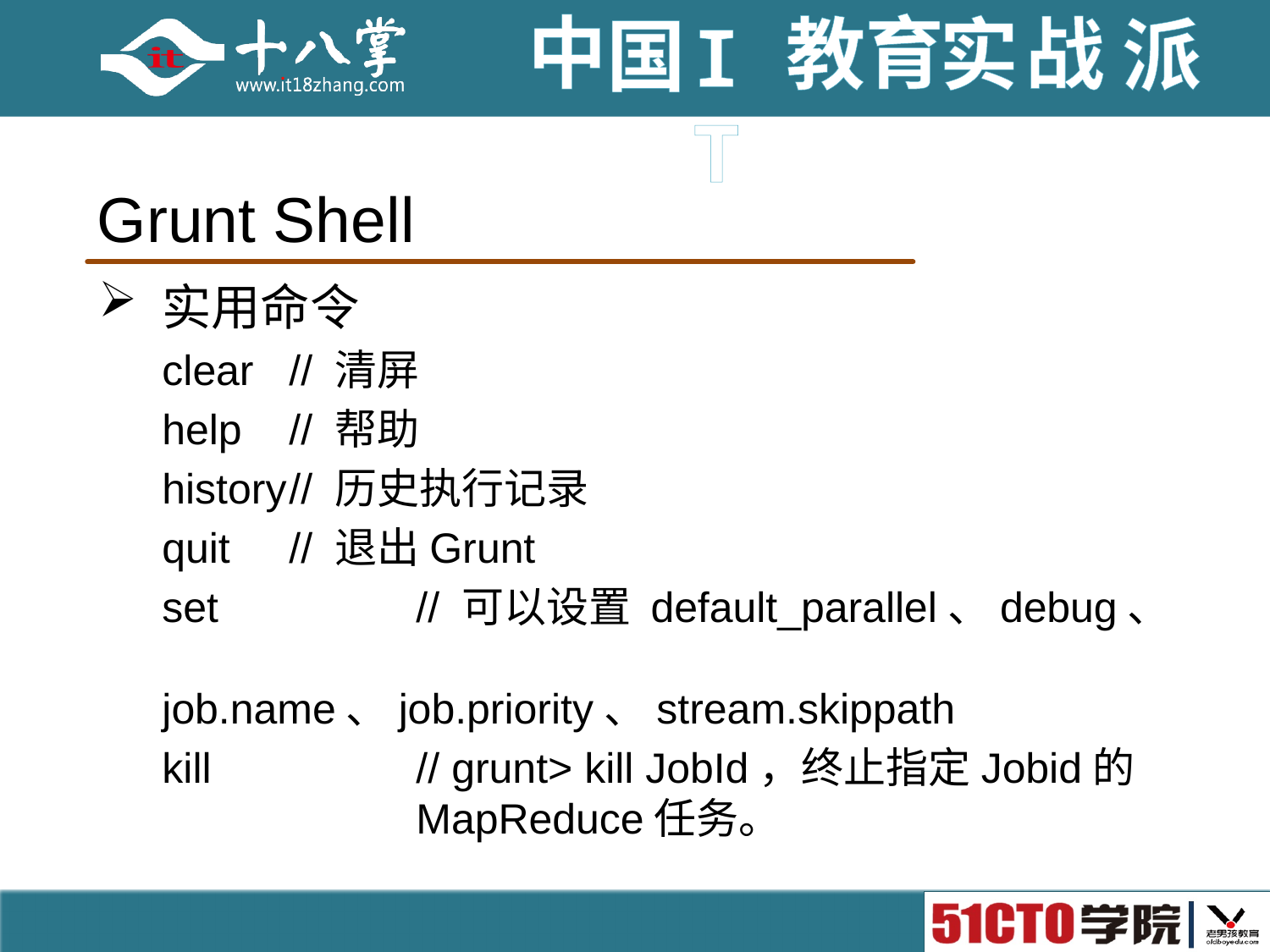

# Grunt Shell
实用命令
clear	// 清屏
help	// 帮助
history	// 历史执行记录
quit	// 退出Grunt
set		// 可以设置 default_parallel、debug、			job.name、job.priority、stream.skippath
kill		// grunt> kill JobId，终止指定Jobid的			MapReduce任务。